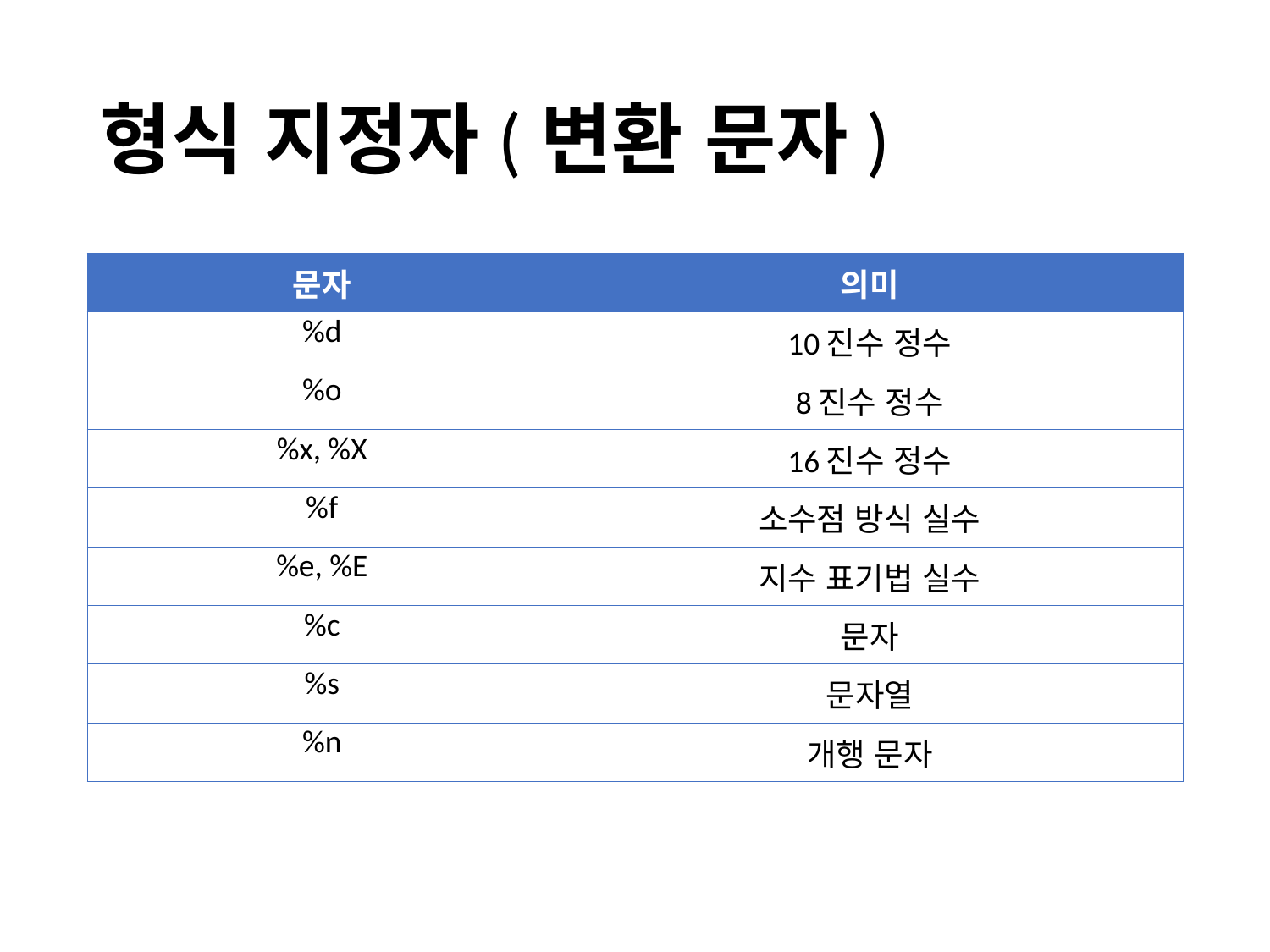

# 형식 지정자(변환 문자)
| 문자 | 의미 |
| --- | --- |
| %d | 10진수 정수 |
| %o | 8진수 정수 |
| %x, %X | 16진수 정수 |
| %f | 소수점 방식 실수 |
| %e, %E | 지수 표기법 실수 |
| %c | 문자 |
| %s | 문자열 |
| %n | 개행 문자 |